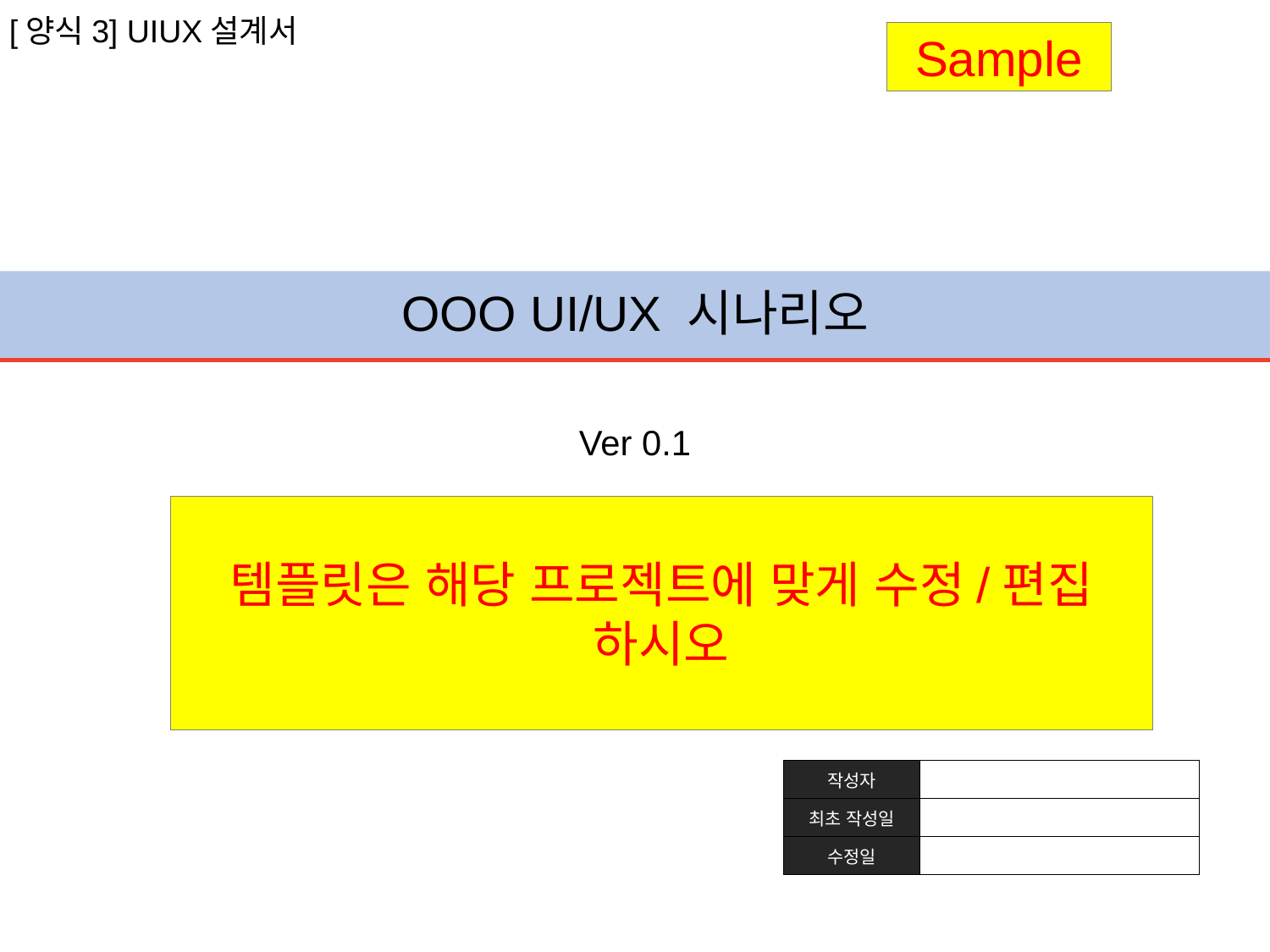

[양식3] UIUX설계서
Sample
# OOO UI/UX 시나리오
Ver 0.1
템플릿은 해당 프로젝트에 맞게 수정/편집 하시오
| 작성자 |  |
| --- | --- |
| 최초 작성일 |  |
| 수정일 |  |